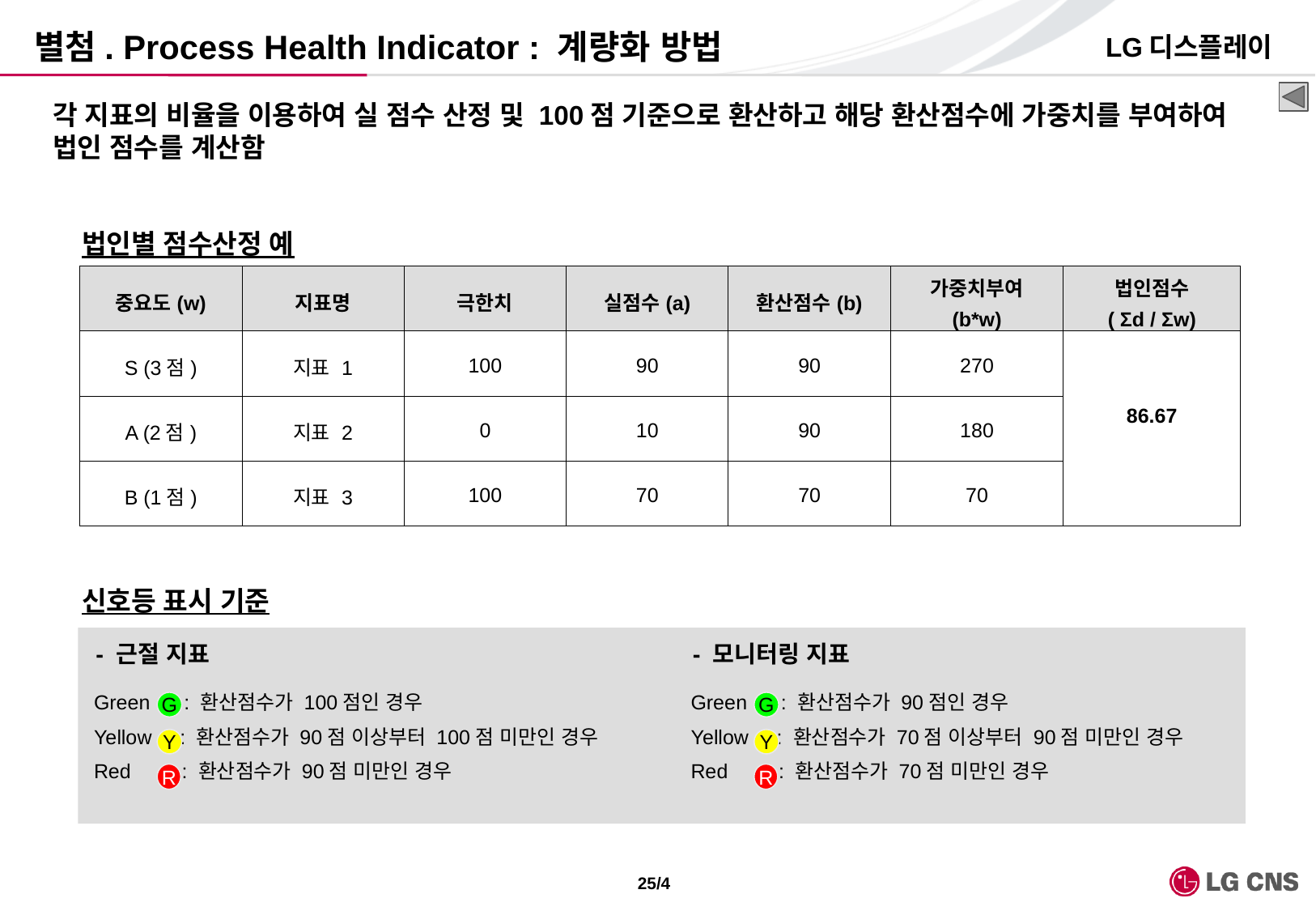

# 별첨. Process Health Indicator : 계량화 방법
LG디스플레이

각 지표의 비율을 이용하여 실 점수 산정 및 100점 기준으로 환산하고 해당 환산점수에 가중치를 부여하여 법인 점수를 계산함
법인별 점수산정 예
| 중요도(w) | 지표명 | 극한치 | 실점수(a) | 환산점수(b) | 가중치부여 (b\*w) | 법인점수 ( Σd / Σw) |
| --- | --- | --- | --- | --- | --- | --- |
| S (3점) | 지표 1 | 100 | 90 | 90 | 270 | 86.67 |
| A (2점) | 지표 2 | 0 | 10 | 90 | 180 |  |
| B (1점) | 지표 3 | 100 | 70 | 70 | 70 |  |
신호등 표시 기준

- 근절 지표
- 모니터링 지표
Green      : 환산점수가 100점인 경우
Yellow     : 환산점수가 90점 이상부터 100점 미만인 경우
Red         : 환산점수가 90점 미만인 경우
G
Y
R
Green      : 환산점수가 90점인 경우
Yellow     : 환산점수가 70점 이상부터 90점 미만인 경우
Red         : 환산점수가 70점 미만인 경우
G
Y
R